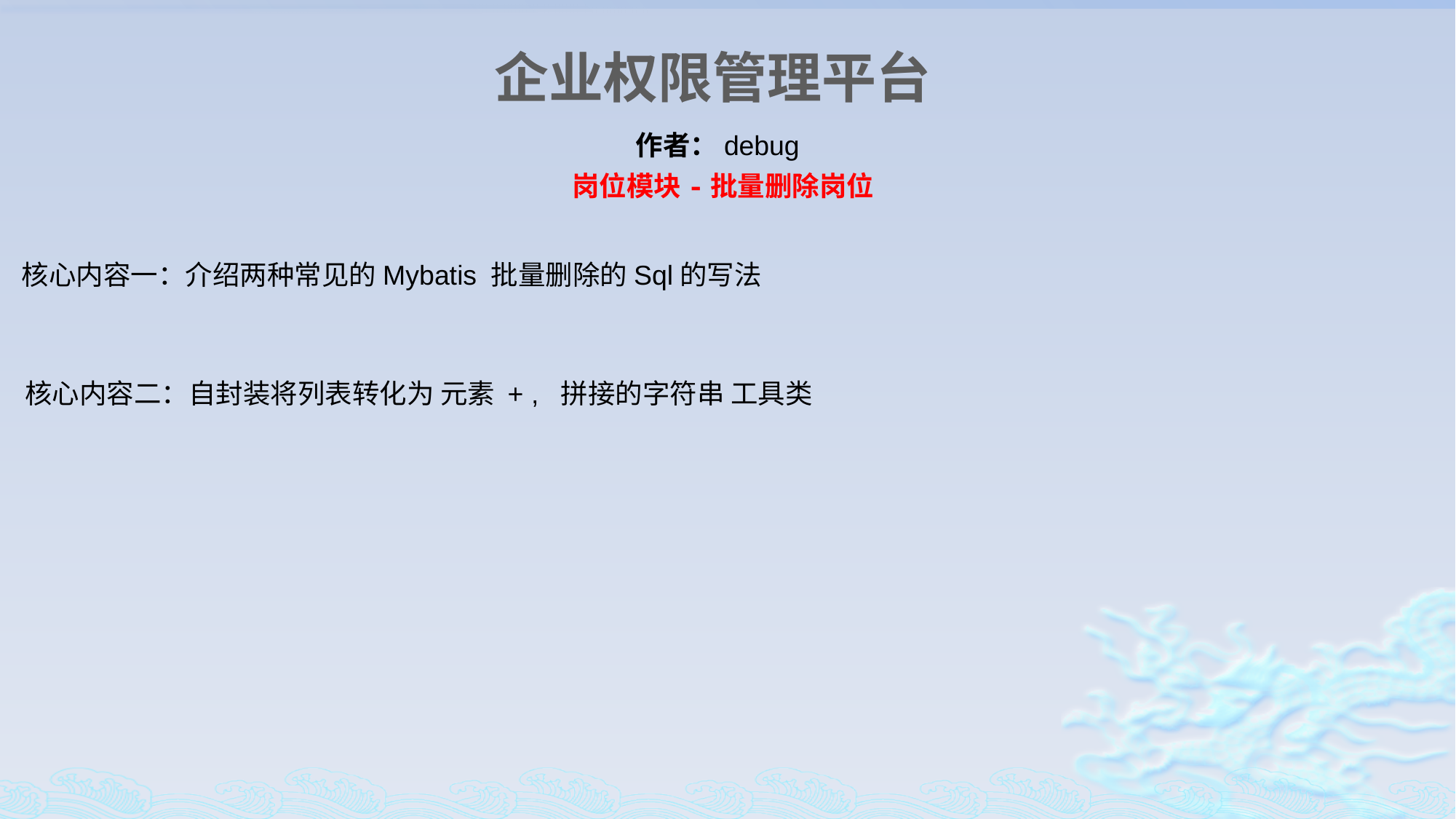

企业权限管理平台
作者：debug
岗位模块-批量删除岗位
核心内容一：介绍两种常见的Mybatis 批量删除的Sql的写法
核心内容二：自封装将列表转化为 元素 + ,  拼接的字符串 工具类